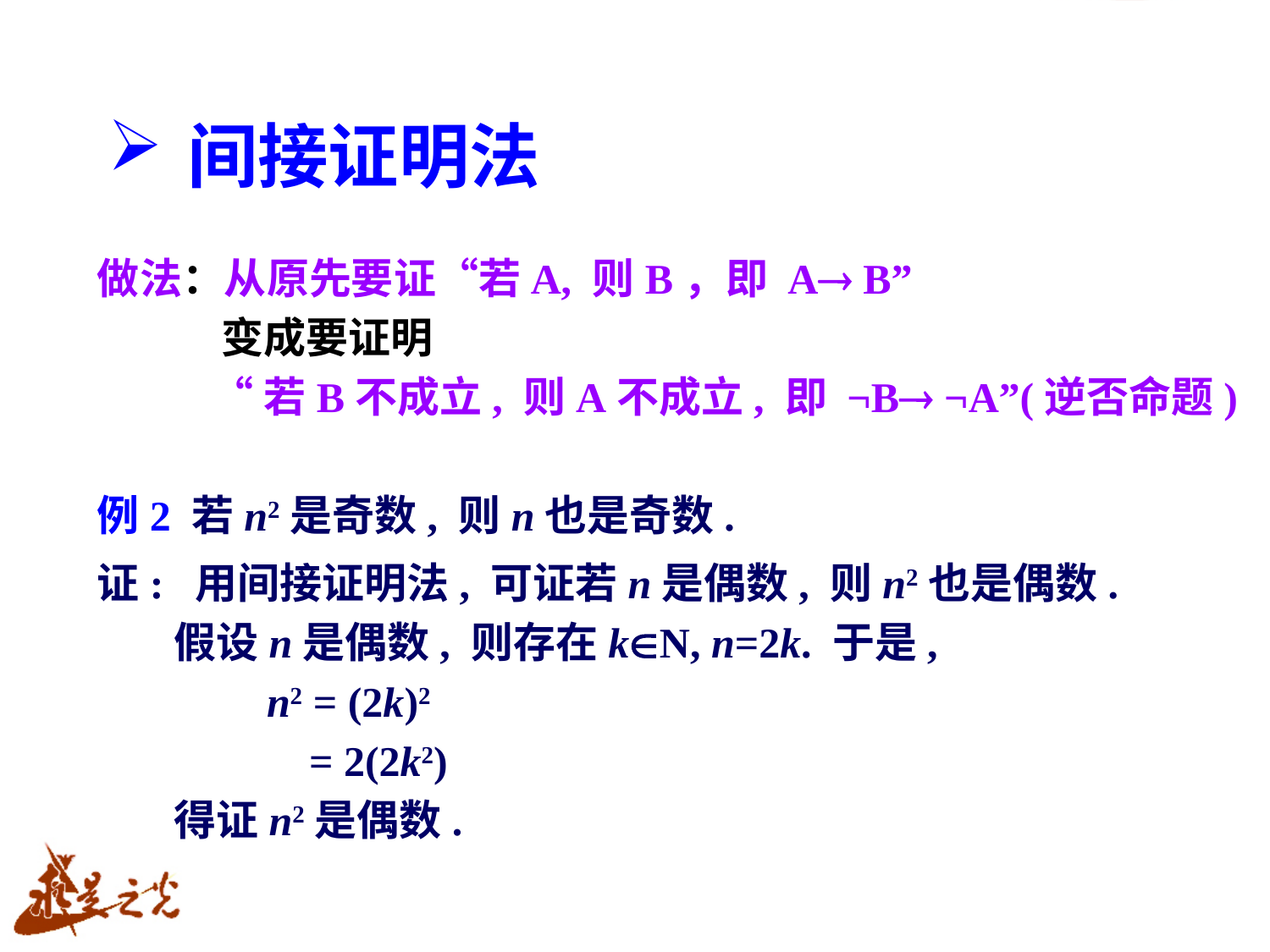

# 间接证明法
做法：从原先要证“若A, 则B，即 A→ B”
            变成要证明
            “若B不成立, 则A不成立, 即 ¬B→ ¬A”(逆否命题)

例2 若n2是奇数, 则n也是奇数.
证:  用间接证明法, 可证若n是偶数, 则n2也是偶数.
       假设n是偶数, 则存在k∈N, n=2k. 于是,
                n2 = (2k)2
                    = 2(2k2)
       得证n2是偶数.
36